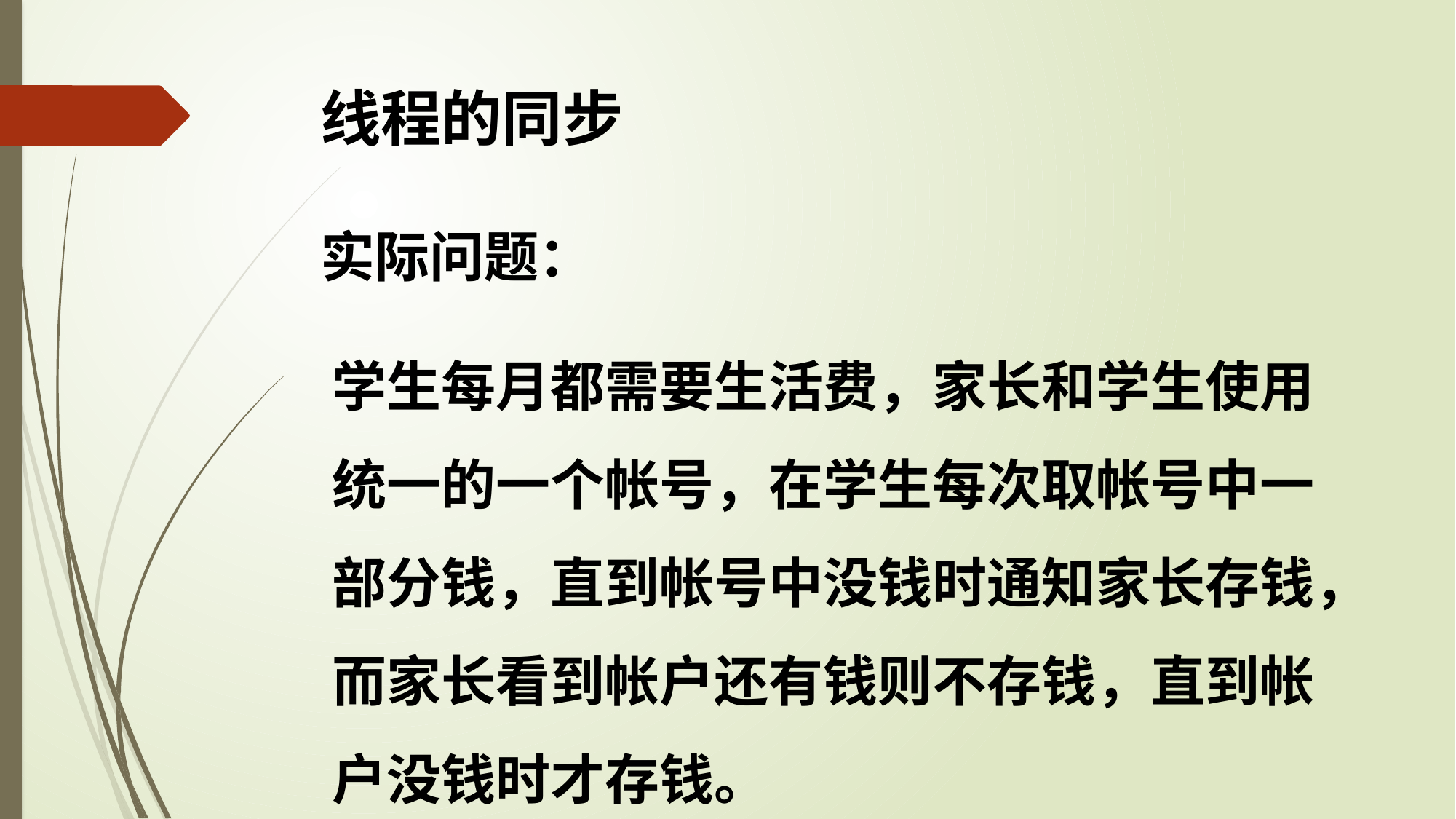

# 线程的同步
实际问题：
学生每月都需要生活费，家长和学生使用统一的一个帐号，在学生每次取帐号中一部分钱，直到帐号中没钱时通知家长存钱，而家长看到帐户还有钱则不存钱，直到帐户没钱时才存钱。